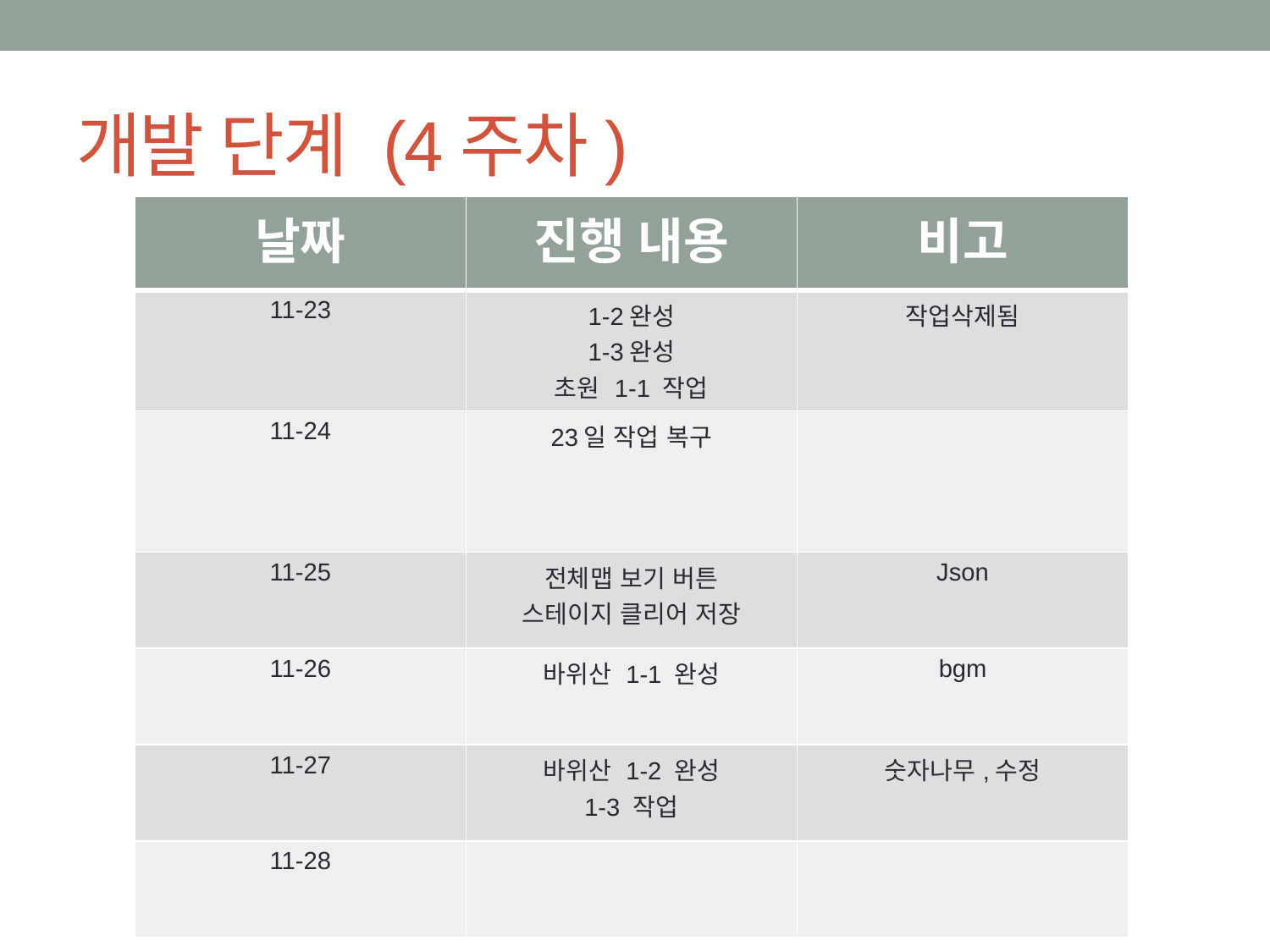

# 개발 단계 (4주차)
| 날짜 | 진행 내용 | 비고 |
| --- | --- | --- |
| 11-23 | 1-2완성 1-3완성 초원 1-1 작업 | 작업삭제됨 |
| 11-24 | 23일 작업 복구 |  |
| 11-25 | 전체맵 보기 버튼 스테이지 클리어 저장 | Json |
| 11-26 | 바위산 1-1 완성 | bgm |
| 11-27 | 바위산 1-2 완성 1-3 작업 | 숫자나무,수정 |
| 11-28 |  |  |